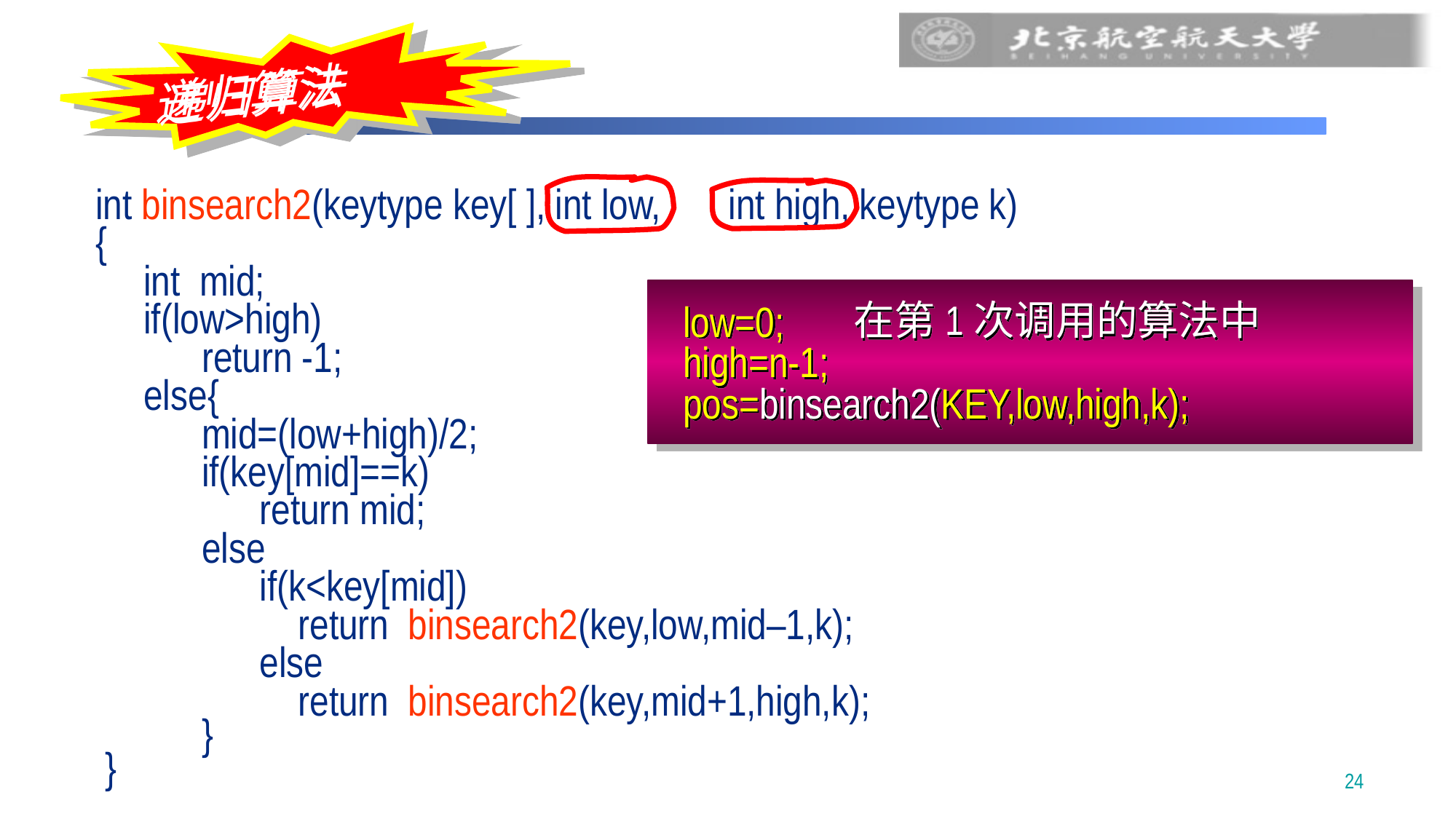

递归算法

int binsearch2(keytype key[ ], int low,       int high, keytype k)
{
     int  mid;
     if(low>high)
           return -1;
     else{
           mid=(low+high)/2;
           if(key[mid]==k)
                 return mid;
           else
                 if(k<key[mid])
                     return  binsearch2(key,low,mid–1,k);
                 else
                     return  binsearch2(key,mid+1,high,k);
           }
 }

在第1次调用的算法中
  low=0;
  high=n-1;
  pos=binsearch2(KEY,low,high,k);
24